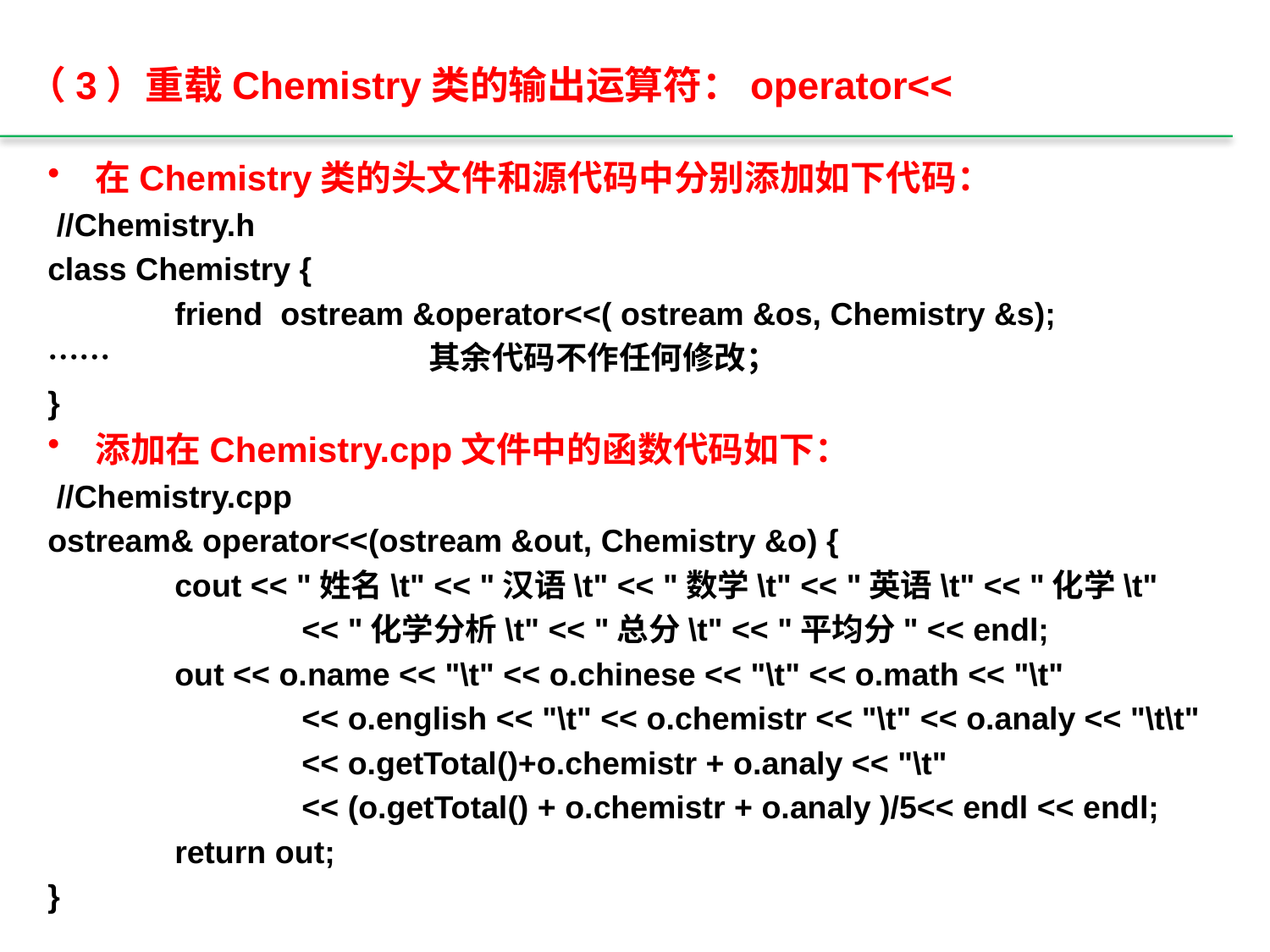

# （3）重载Chemistry类的输出运算符：operator<<
在Chemistry类的头文件和源代码中分别添加如下代码：
 //Chemistry.h
class Chemistry {
	friend  ostream &operator<<( ostream &os, Chemistry &s);
……    			其余代码不作任何修改；
}
添加在Chemistry.cpp文件中的函数代码如下：
 //Chemistry.cpp
ostream& operator<<(ostream &out, Chemistry &o) {
	cout << "姓名\t" << "汉语\t" << "数学\t" << "英语\t" << "化学\t"
		<< "化学分析\t" << "总分\t" << "平均分" << endl;
	out << o.name << "\t" << o.chinese << "\t" << o.math << "\t"
		<< o.english << "\t" << o.chemistr << "\t" << o.analy << "\t\t"
		<< o.getTotal()+o.chemistr + o.analy << "\t"
		<< (o.getTotal() + o.chemistr + o.analy )/5<< endl << endl;
	return out;
}